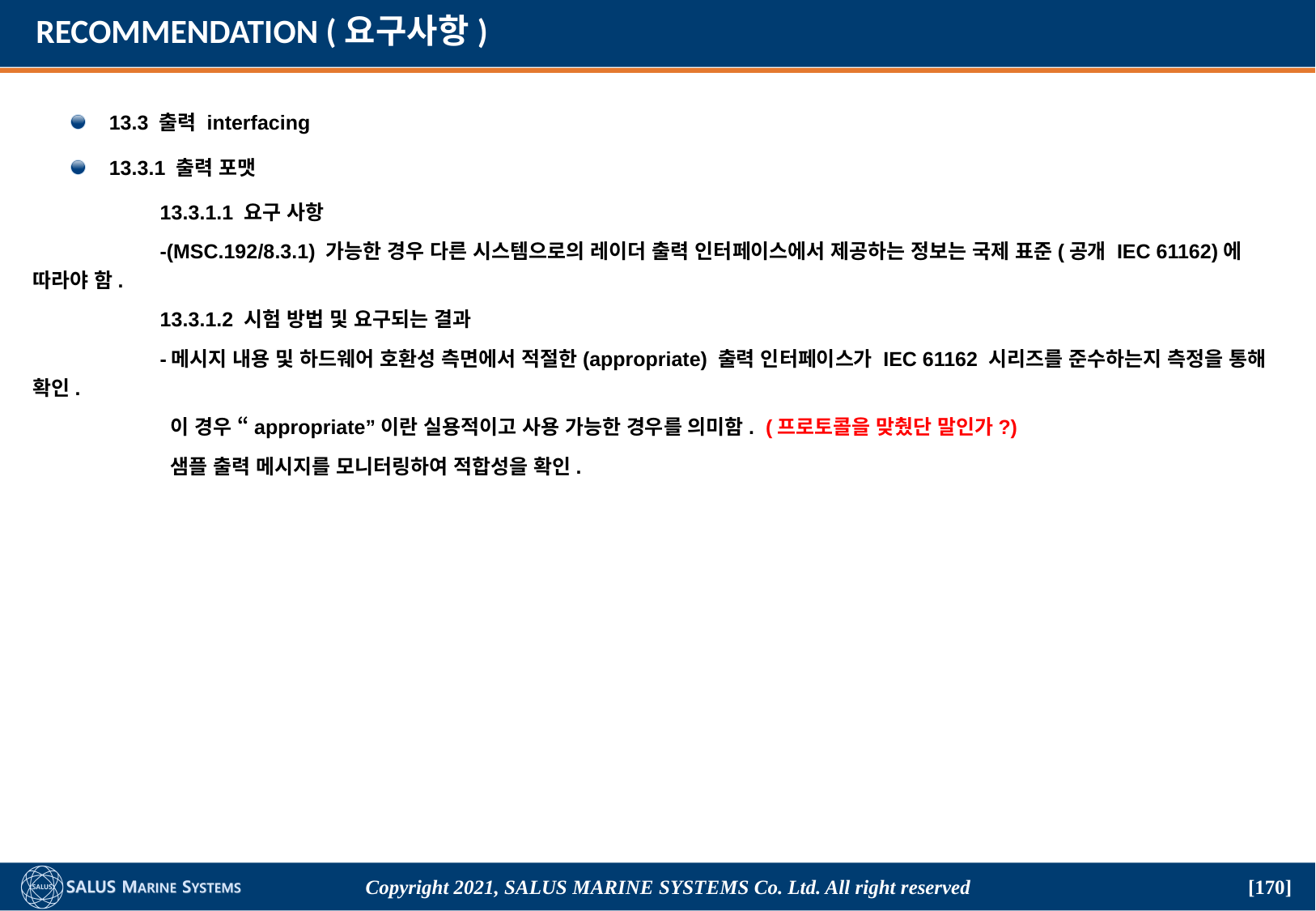

# RECOMMENDATION (요구사항)
13.3 출력 interfacing
13.3.1 출력 포맷
	 13.3.1.1 요구 사항
	 -(MSC.192/8.3.1) 가능한 경우 다른 시스템으로의 레이더 출력 인터페이스에서 제공하는 정보는 국제 표준(공개 IEC 61162)에 따라야 함.
	 13.3.1.2 시험 방법 및 요구되는 결과
	 -메시지 내용 및 하드웨어 호환성 측면에서 적절한(appropriate) 출력 인터페이스가 IEC 61162 시리즈를 준수하는지 측정을 통해 확인.
	  이 경우 “appropriate”이란 실용적이고 사용 가능한 경우를 의미함.  (프로토콜을 맞췄단 말인가?)
	  샘플 출력 메시지를 모니터링하여 적합성을 확인.
Copyright 2021, SALUS Marine Systems Co. Ltd. All right reserved
[170]